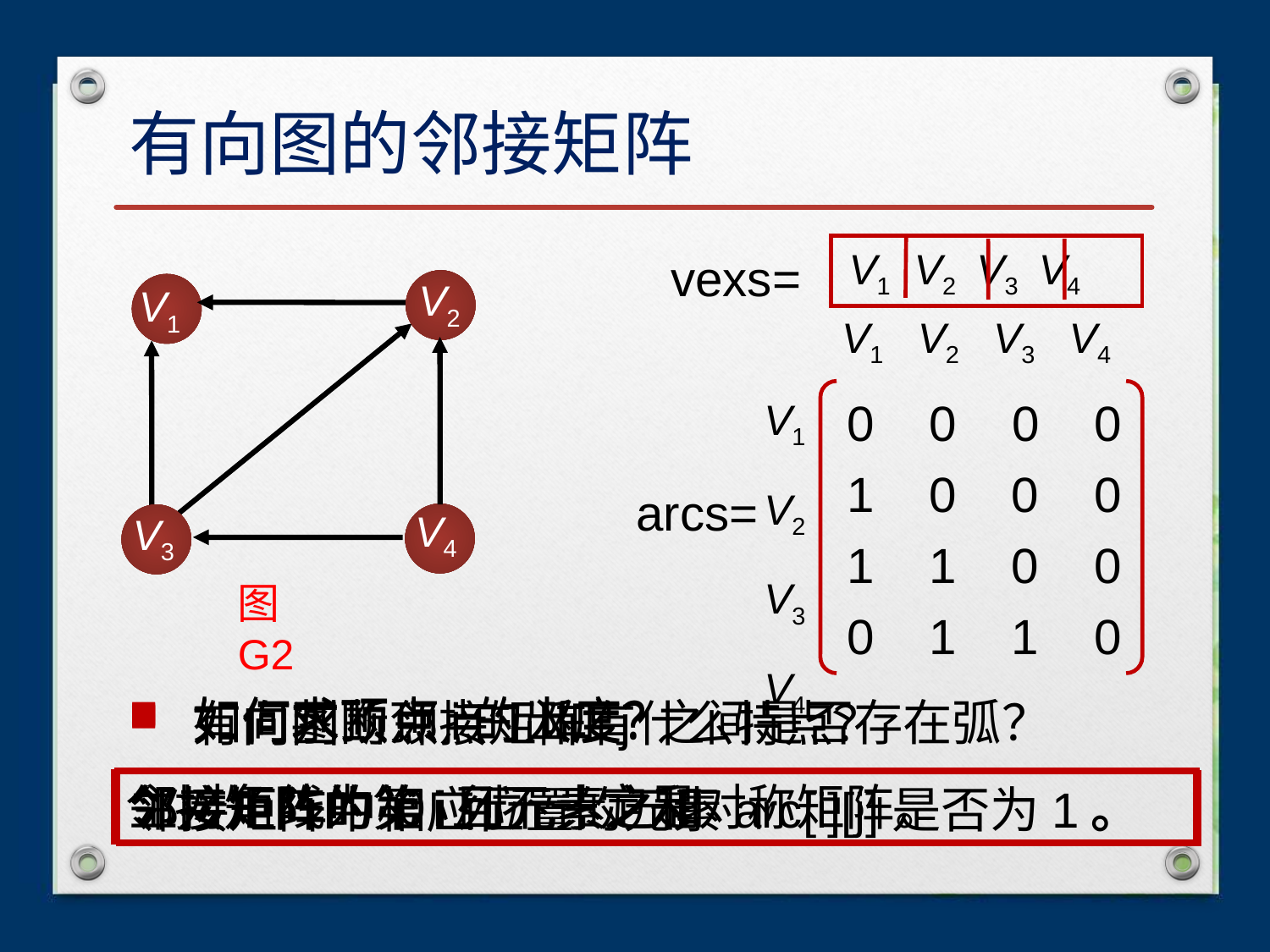

# 有向图的邻接矩阵

V1  V2   V3   V4

vexs=

V2

V1

V4

V3

V1     V2     V3     V4
V1
V2
V3
V4
0    0    0    0
1    0    0    0
1    1    0    0
0    1    1    0

arcs=
图G2
如何求顶点i的出度？
如何求顶点i的入度？
如何判断顶点 i 和 j 之间是否存在弧？
有向图的邻接矩阵有什么特点？
主对角线为 0 且不一定是对称矩阵。
邻接矩阵的第i行元素之和
邻接矩阵的第i列元素之和
邻接矩阵中相应位置的元素arc[i][j]是否为1。